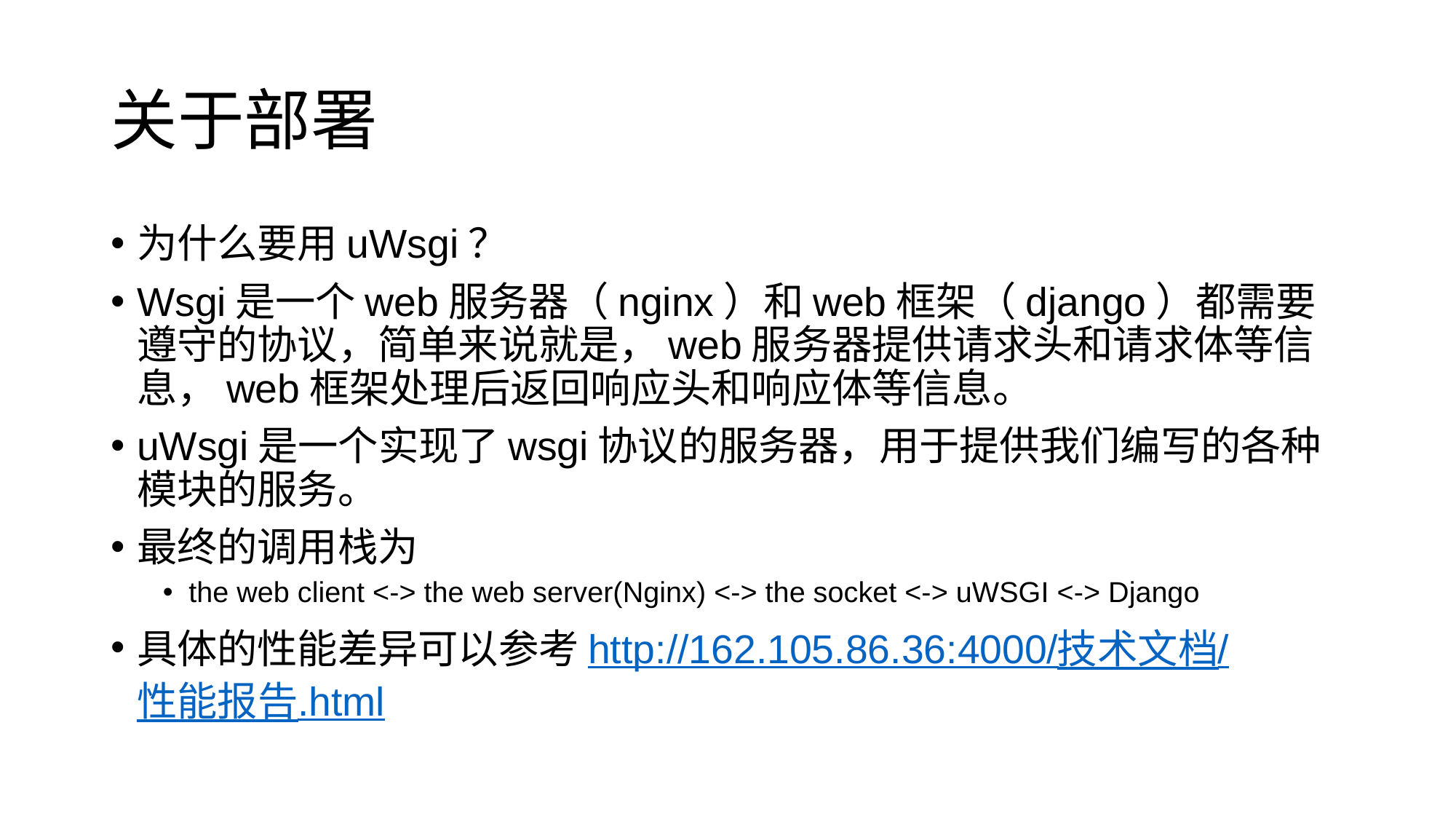

# 关于部署
为什么要用uWsgi？
Wsgi是一个web服务器（nginx）和web框架（django）都需要遵守的协议，简单来说就是，web服务器提供请求头和请求体等信息，web框架处理后返回响应头和响应体等信息。
uWsgi是一个实现了wsgi协议的服务器，用于提供我们编写的各种模块的服务。
最终的调用栈为
the web client <-> the web server(Nginx) <-> the socket <-> uWSGI <-> Django
具体的性能差异可以参考http://162.105.86.36:4000/技术文档/性能报告.html